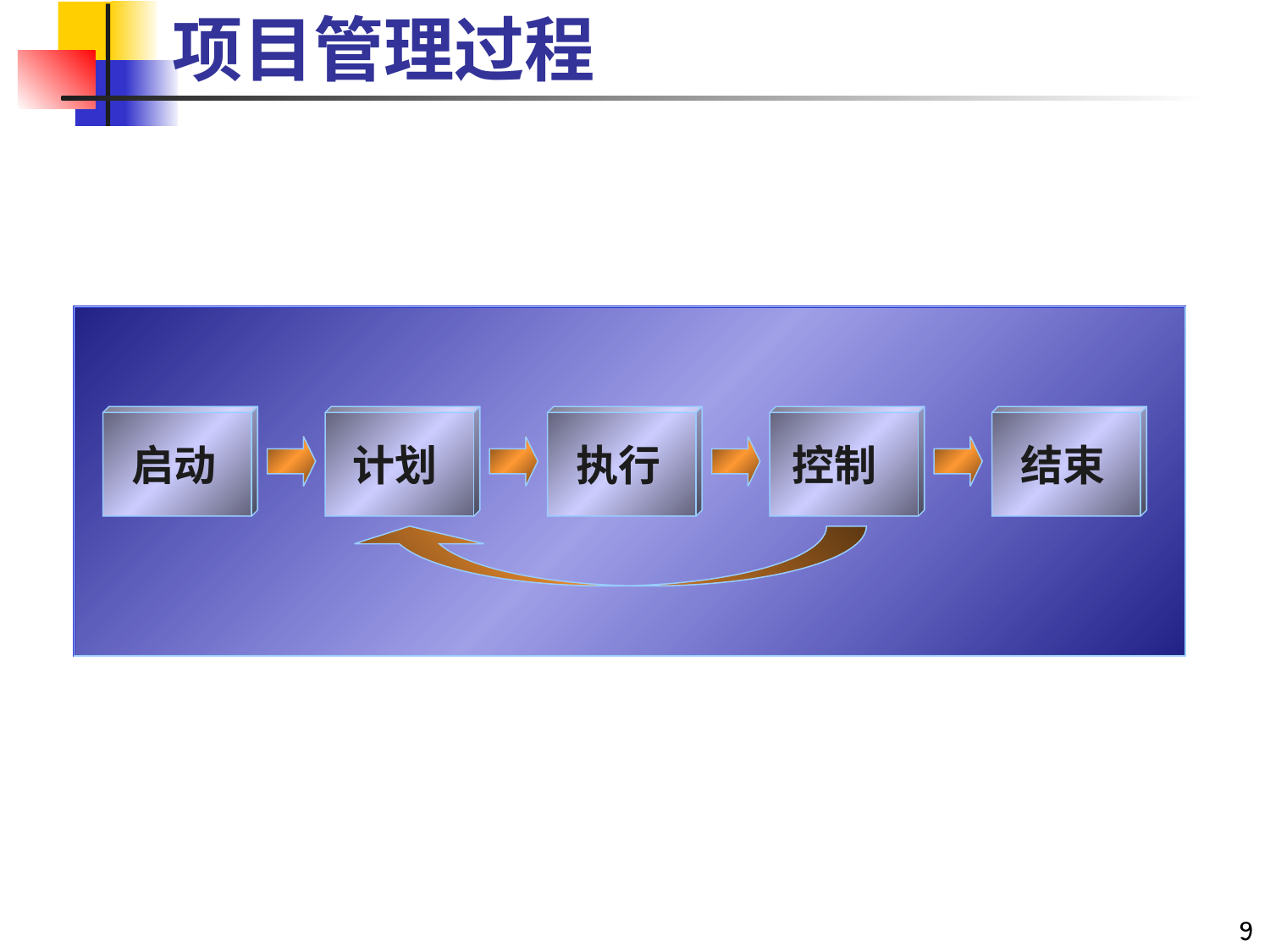

# 项目管理过程

启动
计划
执行
控制
结束

9